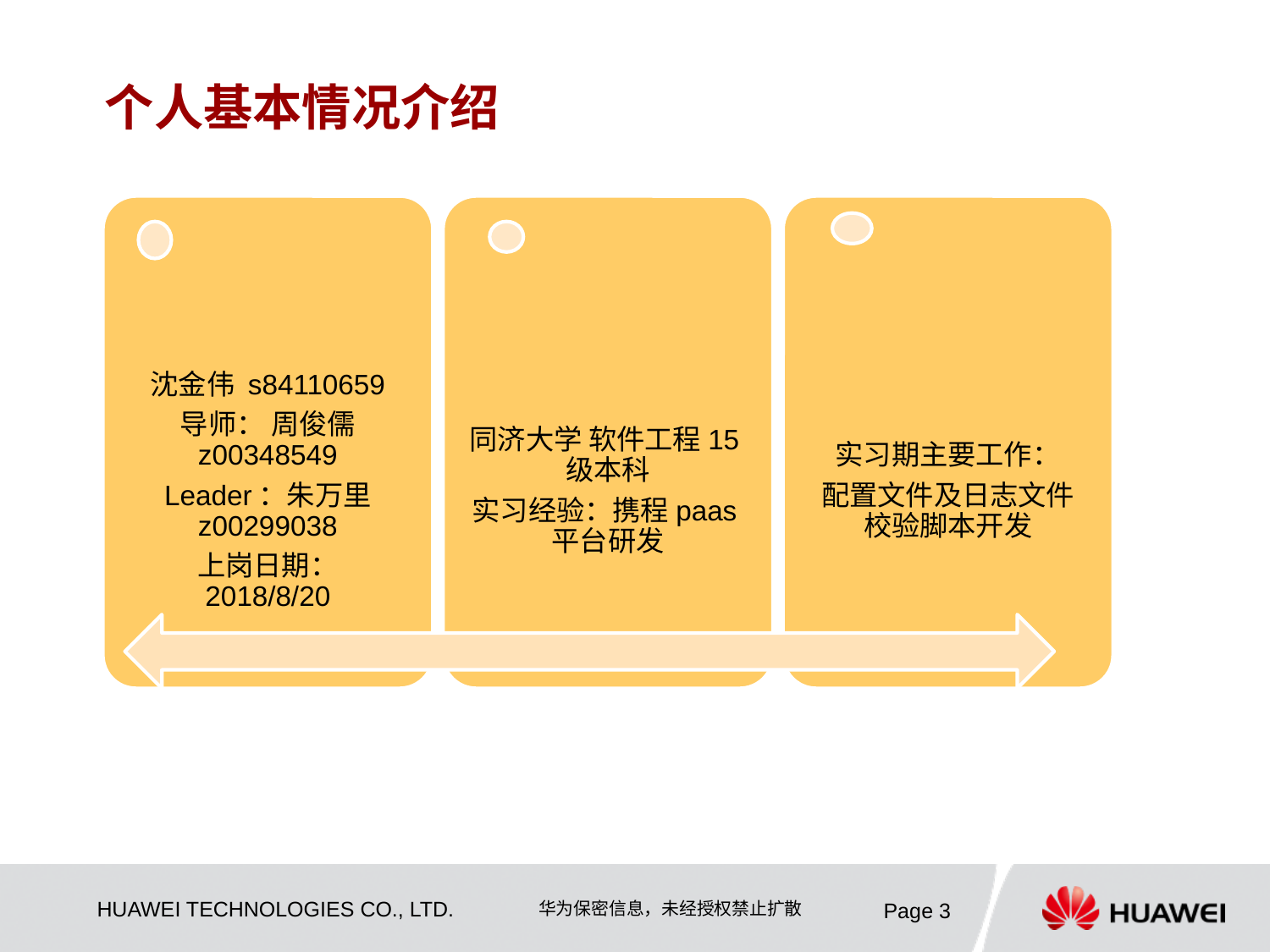

# 个人基本情况介绍
沈金伟 s84110659
导师： 周俊儒 z00348549
Leader：朱万里 z00299038
上岗日期： 2018/8/20
同济大学 软件工程15级本科
实习经验：携程paas平台研发
实习期主要工作：
配置文件及日志文件校验脚本开发